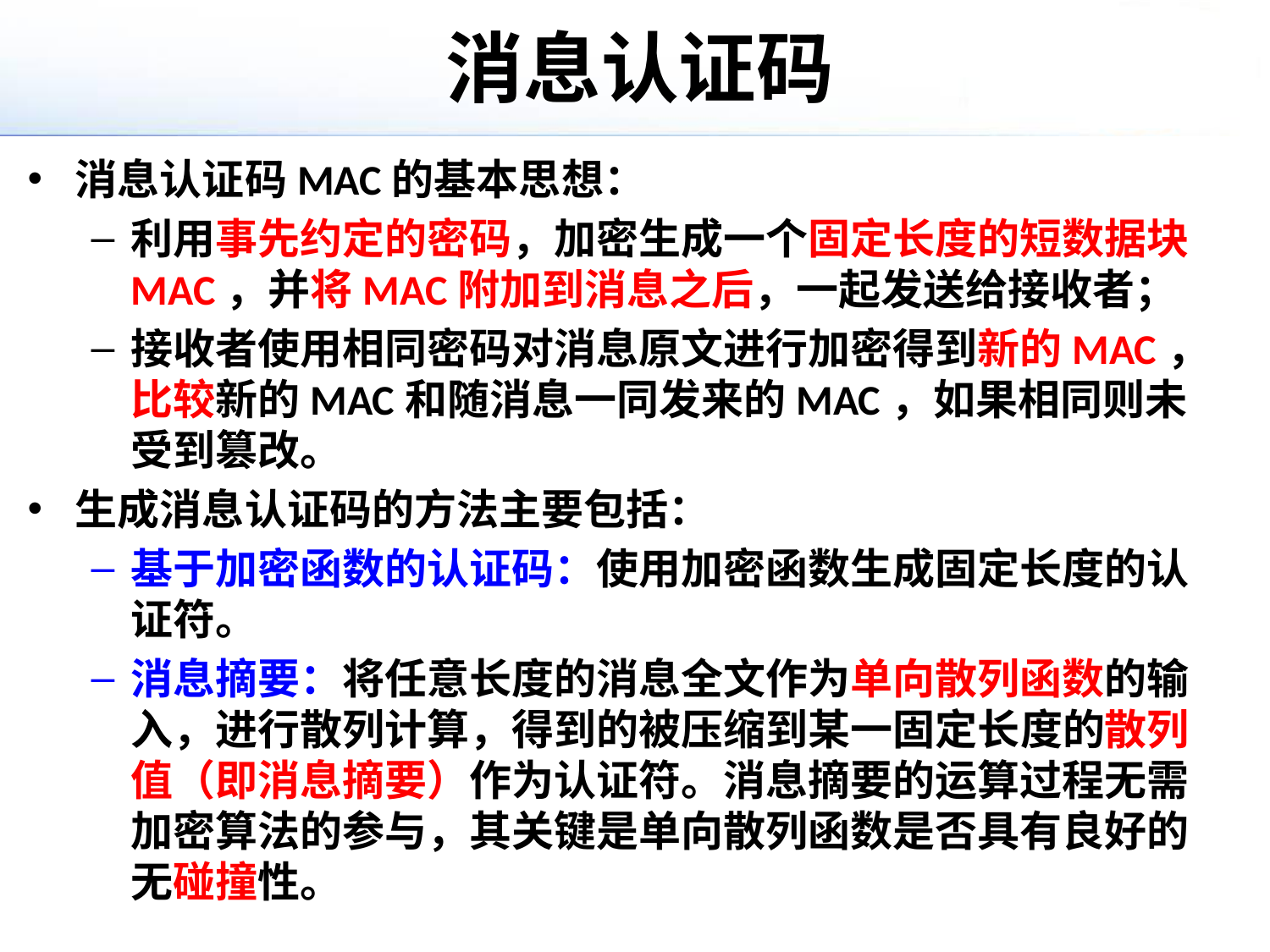

# 消息认证码
消息认证码MAC的基本思想：
利用事先约定的密码，加密生成一个固定长度的短数据块MAC，并将MAC附加到消息之后，一起发送给接收者；
接收者使用相同密码对消息原文进行加密得到新的MAC，比较新的MAC和随消息一同发来的MAC，如果相同则未受到篡改。
生成消息认证码的方法主要包括：
基于加密函数的认证码：使用加密函数生成固定长度的认证符。
消息摘要：将任意长度的消息全文作为单向散列函数的输入，进行散列计算，得到的被压缩到某一固定长度的散列值（即消息摘要）作为认证符。消息摘要的运算过程无需加密算法的参与，其关键是单向散列函数是否具有良好的无碰撞性。